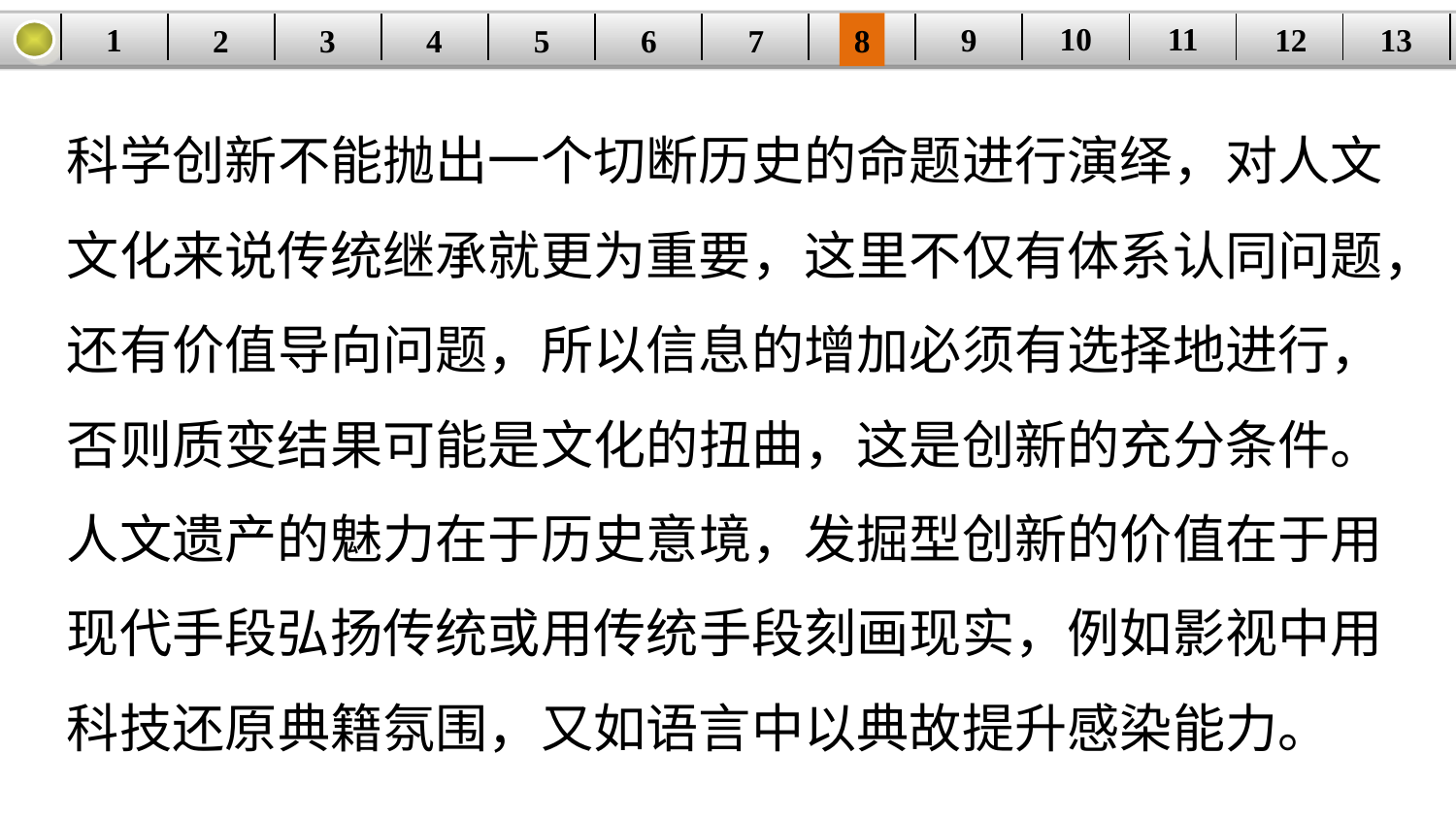

10

11
12
9
13
1
3
4
5
6
8
2
|  |  |  |  |  |  |  |  |  |  |  |  |  |
| --- | --- | --- | --- | --- | --- | --- | --- | --- | --- | --- | --- | --- |
7

科学创新不能抛出一个切断历史的命题进行演绎，对人文文化来说传统继承就更为重要，这里不仅有体系认同问题，还有价值导向问题，所以信息的增加必须有选择地进行，否则质变结果可能是文化的扭曲，这是创新的充分条件。人文遗产的魅力在于历史意境，发掘型创新的价值在于用现代手段弘扬传统或用传统手段刻画现实，例如影视中用科技还原典籍氛围，又如语言中以典故提升感染能力。